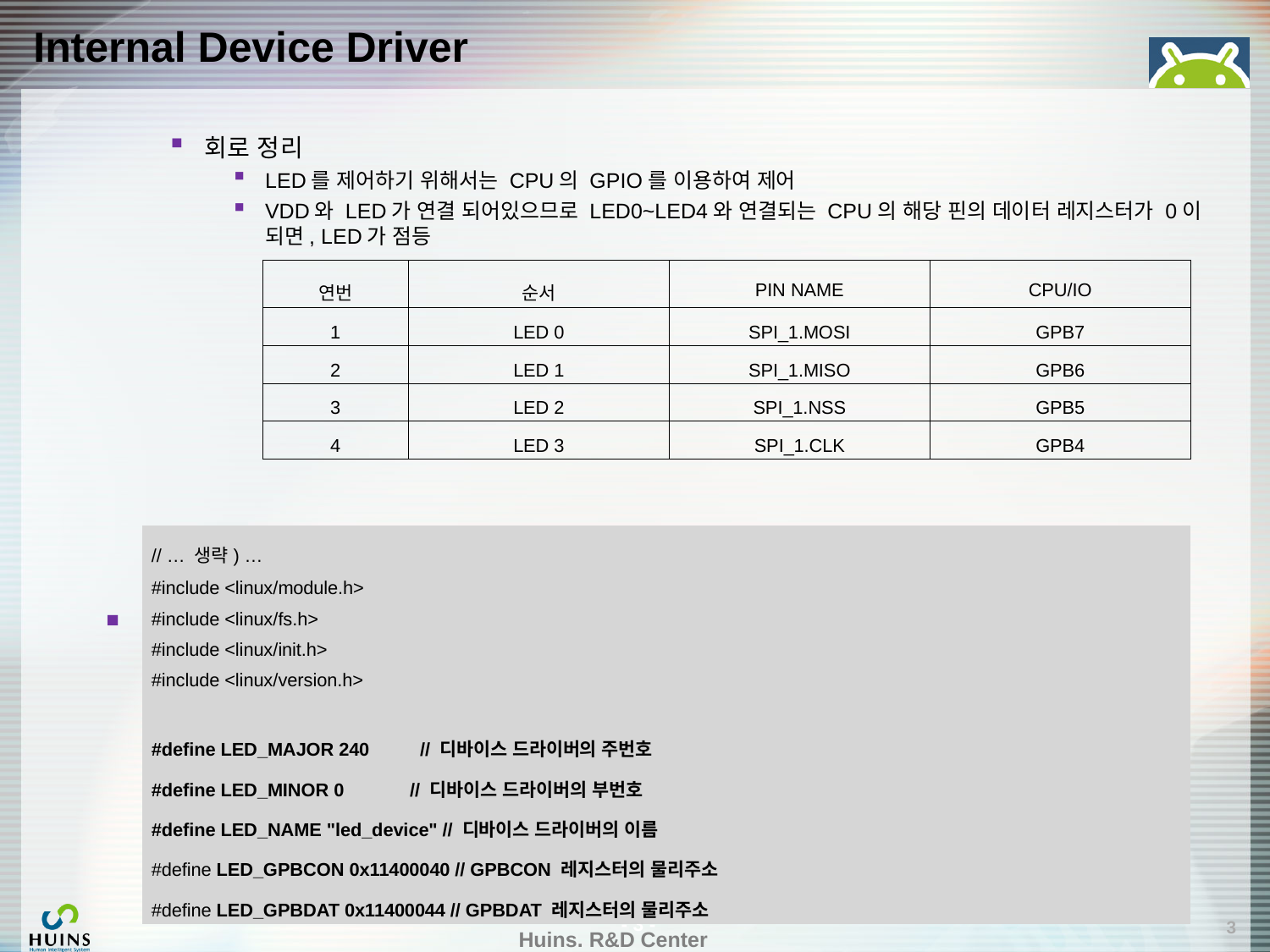

# Internal Device Driver
회로 정리
LED를 제어하기 위해서는 CPU의 GPIO를 이용하여 제어
VDD와 LED가 연결 되어있으므로 LED0~LED4와 연결되는 CPU의 해당 핀의 데이터 레지스터가 0이 되면, LED가 점등

Led driver 소스코드
| 연번 | 순서 | PIN NAME | CPU/IO |
| --- | --- | --- | --- |
| 1 | LED 0 | SPI\_1.MOSI | GPB7 |
| 2 | LED 1 | SPI\_1.MISO | GPB6 |
| 3 | LED 2 | SPI\_1.NSS | GPB5 |
| 4 | LED 3 | SPI\_1.CLK | GPB4 |
| // … 생략) … #include <linux/module.h> #include <linux/fs.h> #include <linux/init.h> #include <linux/version.h> #define LED\_MAJOR 240 // 디바이스 드라이버의 주번호 #define LED\_MINOR 0 // 디바이스 드라이버의 부번호 #define LED\_NAME "led\_device" // 디바이스 드라이버의 이름 #define LED\_GPBCON 0x11400040 // GPBCON 레지스터의 물리주소 #define LED\_GPBDAT 0x11400044 // GPBDAT 레지스터의 물리주소 |
| --- |
3